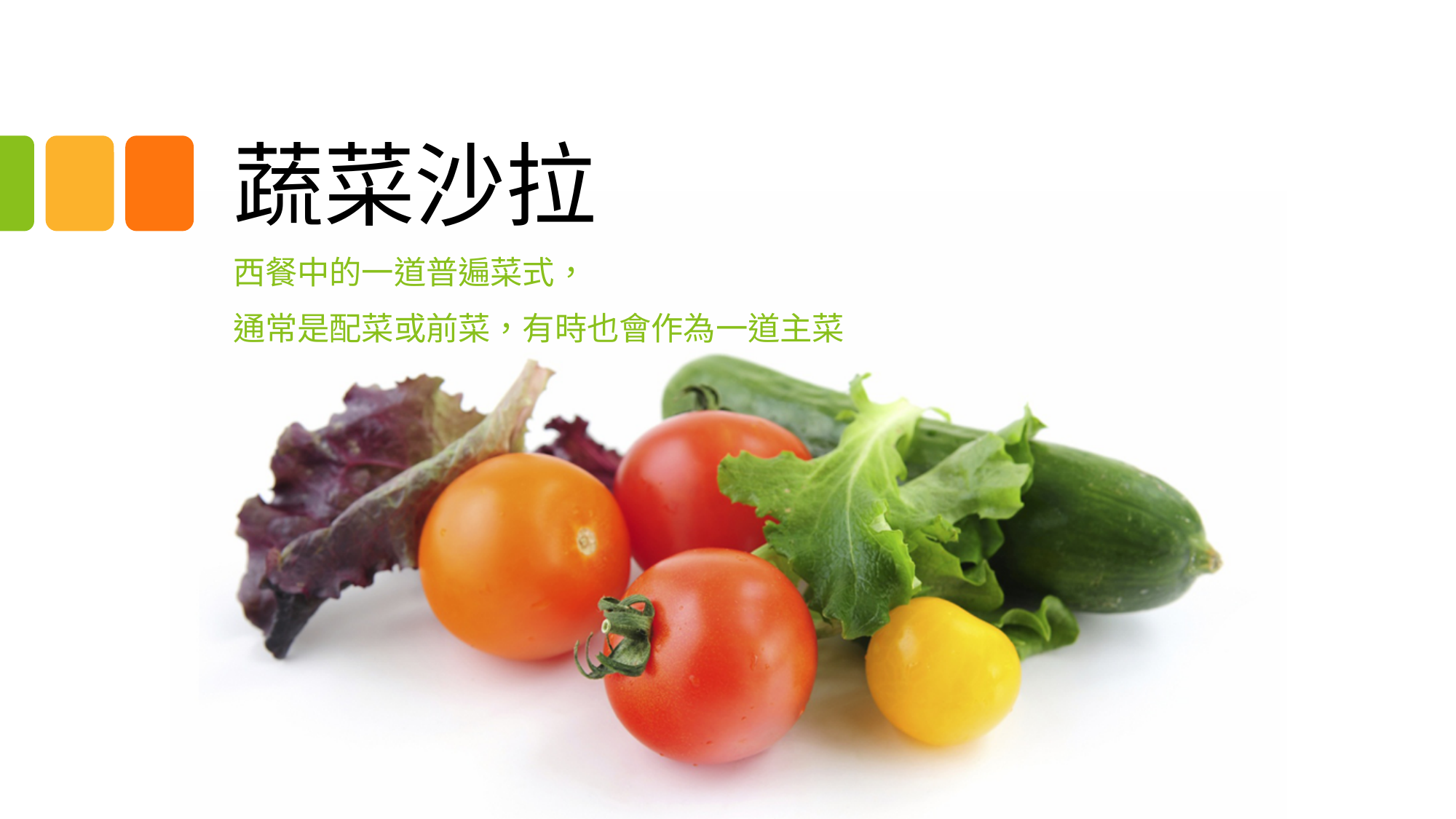

# 蔬菜沙拉
西餐中的一道普遍菜式，
通常是配菜或前菜，有時也會作為一道主菜